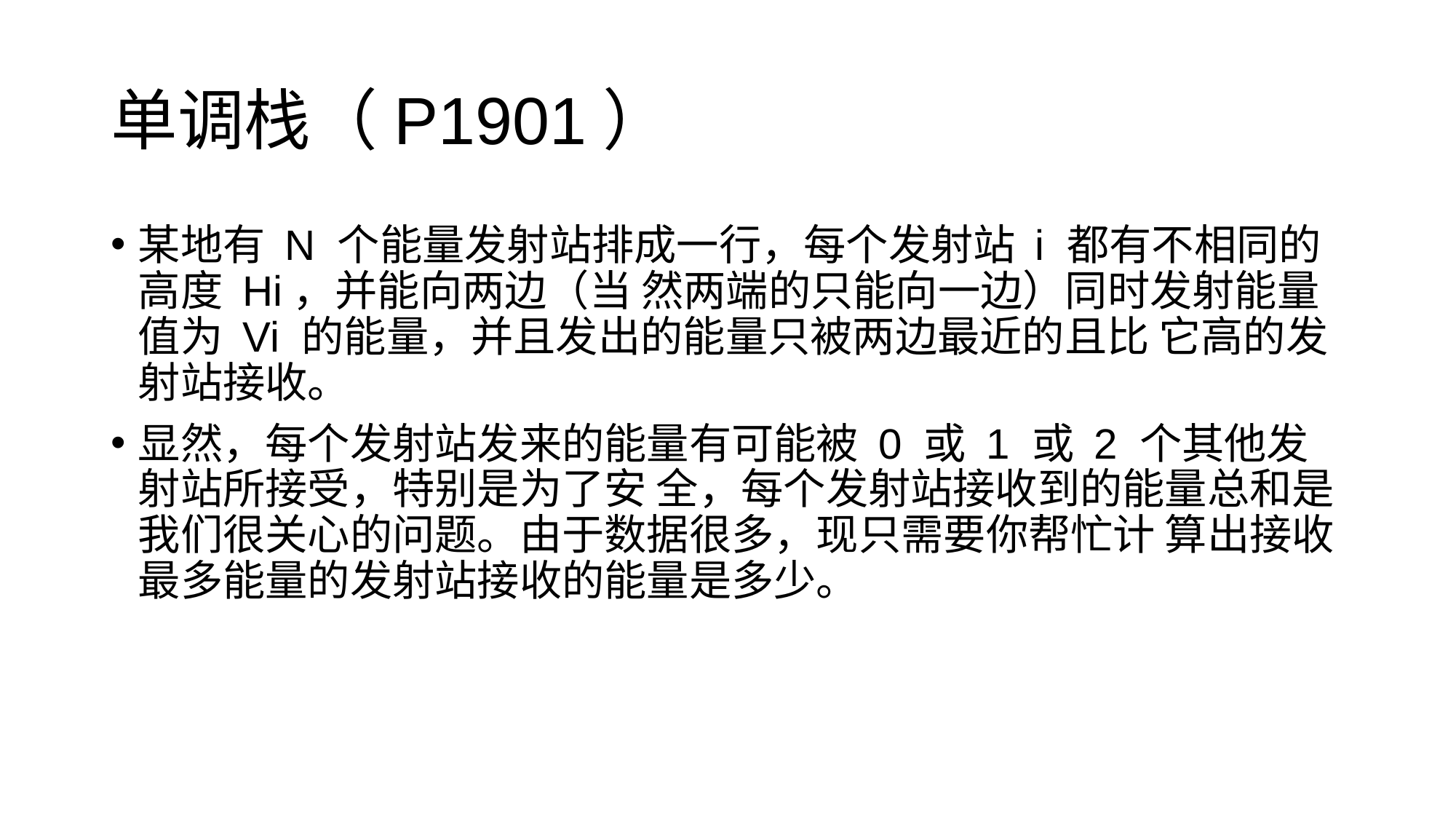

# 单调栈（P1901）
某地有 N 个能量发射站排成一行，每个发射站 i 都有不相同的高度 Hi，并能向两边（当 然两端的只能向一边）同时发射能量值为 Vi 的能量，并且发出的能量只被两边最近的且比 它高的发射站接收。
显然，每个发射站发来的能量有可能被 0 或 1 或 2 个其他发射站所接受，特别是为了安 全，每个发射站接收到的能量总和是我们很关心的问题。由于数据很多，现只需要你帮忙计 算出接收最多能量的发射站接收的能量是多少。